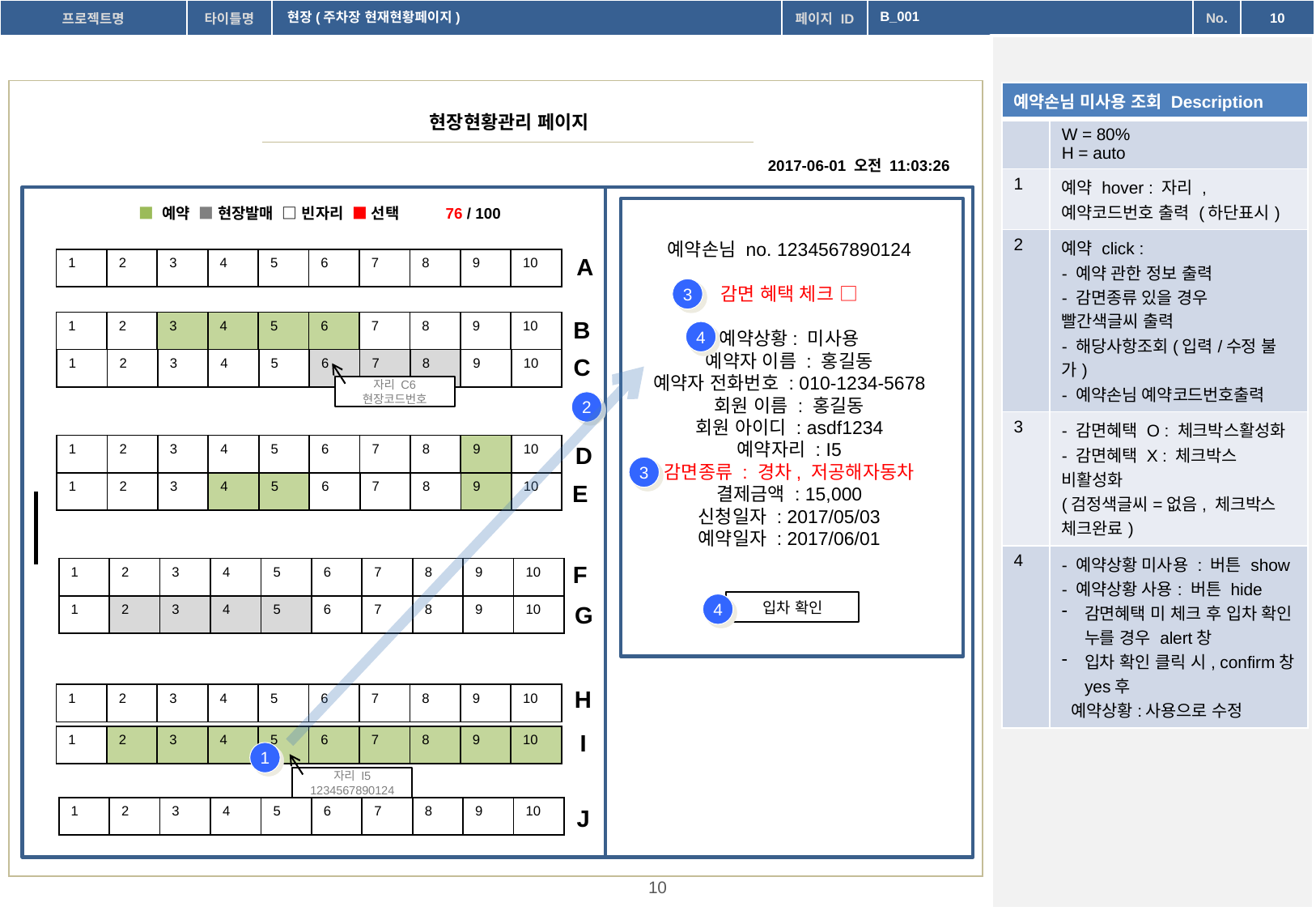

현장(주차장 현재현황페이지)

B_001

| 예약손님 미사용 조회 Description |  |
| --- | --- |
|  | W = 80% H = auto |
| 1 | 예약 hover : 자리 , 예약코드번호 출력 (하단표시) |
| 2 | 예약 click : - 예약 관한 정보 출력 - 감면종류 있을 경우 빨간색글씨 출력 - 해당사항조회(입력/수정 불가) - 예약손님 예약코드번호출력 |
| 3 | - 감면혜택 O : 체크박스활성화 - 감면혜택 X : 체크박스 비활성화 (검정색글씨=없음, 체크박스 체크완료) |
| 4 | - 예약상황 미사용 : 버튼 show - 예약상황 사용: 버튼 hide 감면혜택 미 체크 후 입차 확인 누를 경우 alert창 입차 확인 클릭 시, confirm창 yes후 예약상황:사용으로 수정 |
현장현황관리 페이지
2017-06-01 오전 11:03:26

■ 예약  ■ 현장발매  □ 빈자리  ■ 선택          76 / 100

예약손님 no. 1234567890124

감면 혜택 체크 □

예약상황: 미사용
예약자 이름 : 홍길동
예약자 전화번호 : 010-1234-5678
회원 이름 : 홍길동
회원 아이디 : asdf1234
예약자리 : I5
감면종류 : 경차, 저공해자동차
결제금액 : 15,000
신청일자 : 2017/05/03
예약일자 : 2017/06/01
A
| 1 | 2 | 3 | 4 | 5 | 6 | 7 | 8 | 9 | 10 |
| --- | --- | --- | --- | --- | --- | --- | --- | --- | --- |
3
B
| 1 | 2 | 3 | 4 | 5 | 6 | 7 | 8 | 9 | 10 |
| --- | --- | --- | --- | --- | --- | --- | --- | --- | --- |
4
C
| 1 | 2 | 3 | 4 | 5 | 6 | 7 | 8 | 9 | 10 |
| --- | --- | --- | --- | --- | --- | --- | --- | --- | --- |
자리 C6
현장코드번호
2
D
| 1 | 2 | 3 | 4 | 5 | 6 | 7 | 8 | 9 | 10 |
| --- | --- | --- | --- | --- | --- | --- | --- | --- | --- |
3
| 1 | 2 | 3 | 4 | 5 | 6 | 7 | 8 | 9 | 10 |
| --- | --- | --- | --- | --- | --- | --- | --- | --- | --- |
E
F
| 1 | 2 | 3 | 4 | 5 | 6 | 7 | 8 | 9 | 10 |
| --- | --- | --- | --- | --- | --- | --- | --- | --- | --- |
입차 확인
G
4
| 1 | 2 | 3 | 4 | 5 | 6 | 7 | 8 | 9 | 10 |
| --- | --- | --- | --- | --- | --- | --- | --- | --- | --- |
H
| 1 | 2 | 3 | 4 | 5 | 6 | 7 | 8 | 9 | 10 |
| --- | --- | --- | --- | --- | --- | --- | --- | --- | --- |
I
| 1 | 2 | 3 | 4 | 5 | 6 | 7 | 8 | 9 | 10 |
| --- | --- | --- | --- | --- | --- | --- | --- | --- | --- |
1
자리 I5
1234567890124
| 1 | 2 | 3 | 4 | 5 | 6 | 7 | 8 | 9 | 10 |
| --- | --- | --- | --- | --- | --- | --- | --- | --- | --- |
J